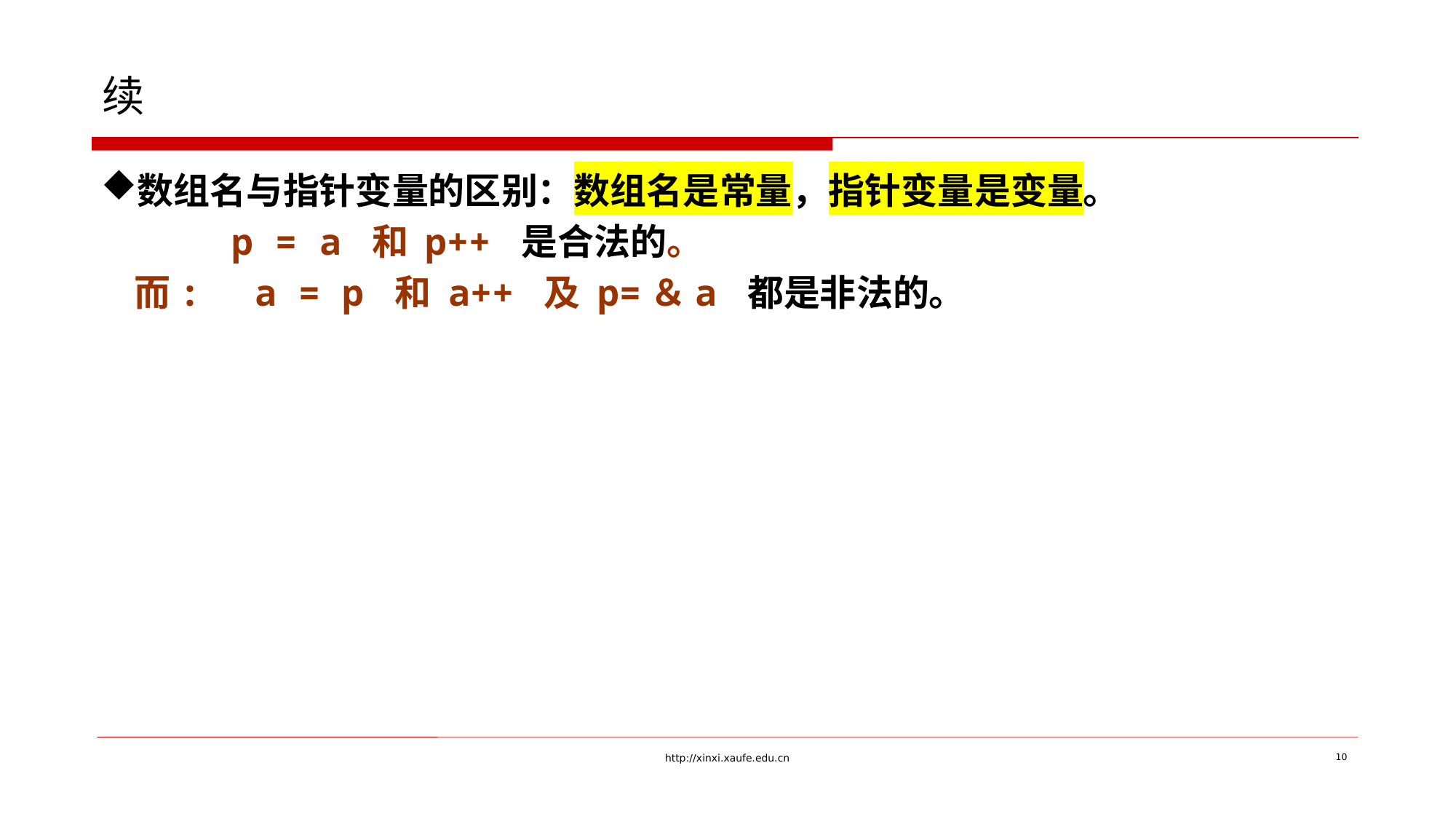

# 续
数组名与指针变量的区别：数组名是常量，指针变量是变量。
      p = a 和 p++ 是合法的。
   而:　a = p 和 a++ 及 p=＆a 都是非法的。

http://xinxi.xaufe.edu.cn
10